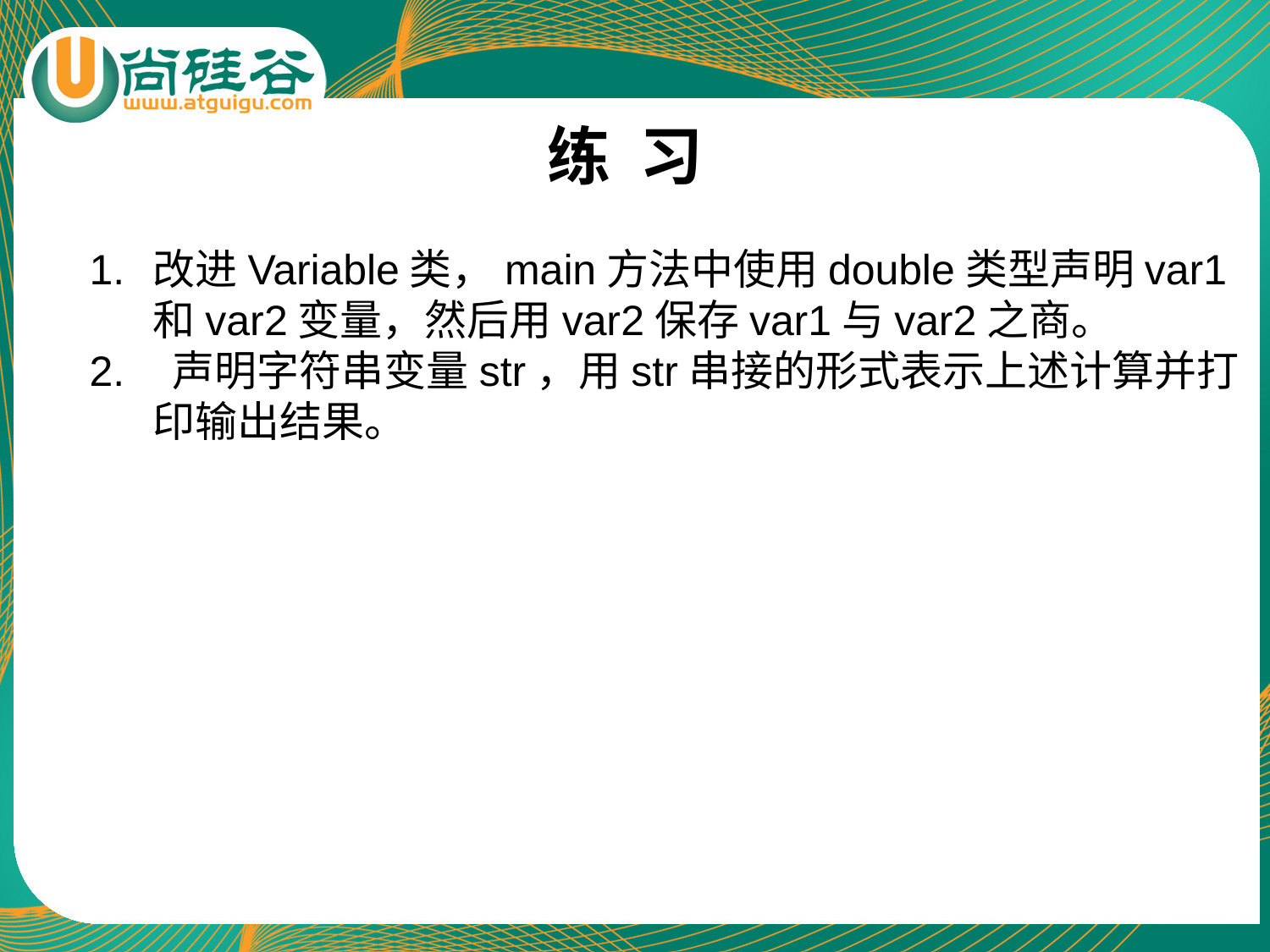

练  习
改进Variable类，main方法中使用double类型声明var1和var2变量，然后用var2保存var1与var2之商。
 声明字符串变量str，用str串接的形式表示上述计算并打印输出结果。